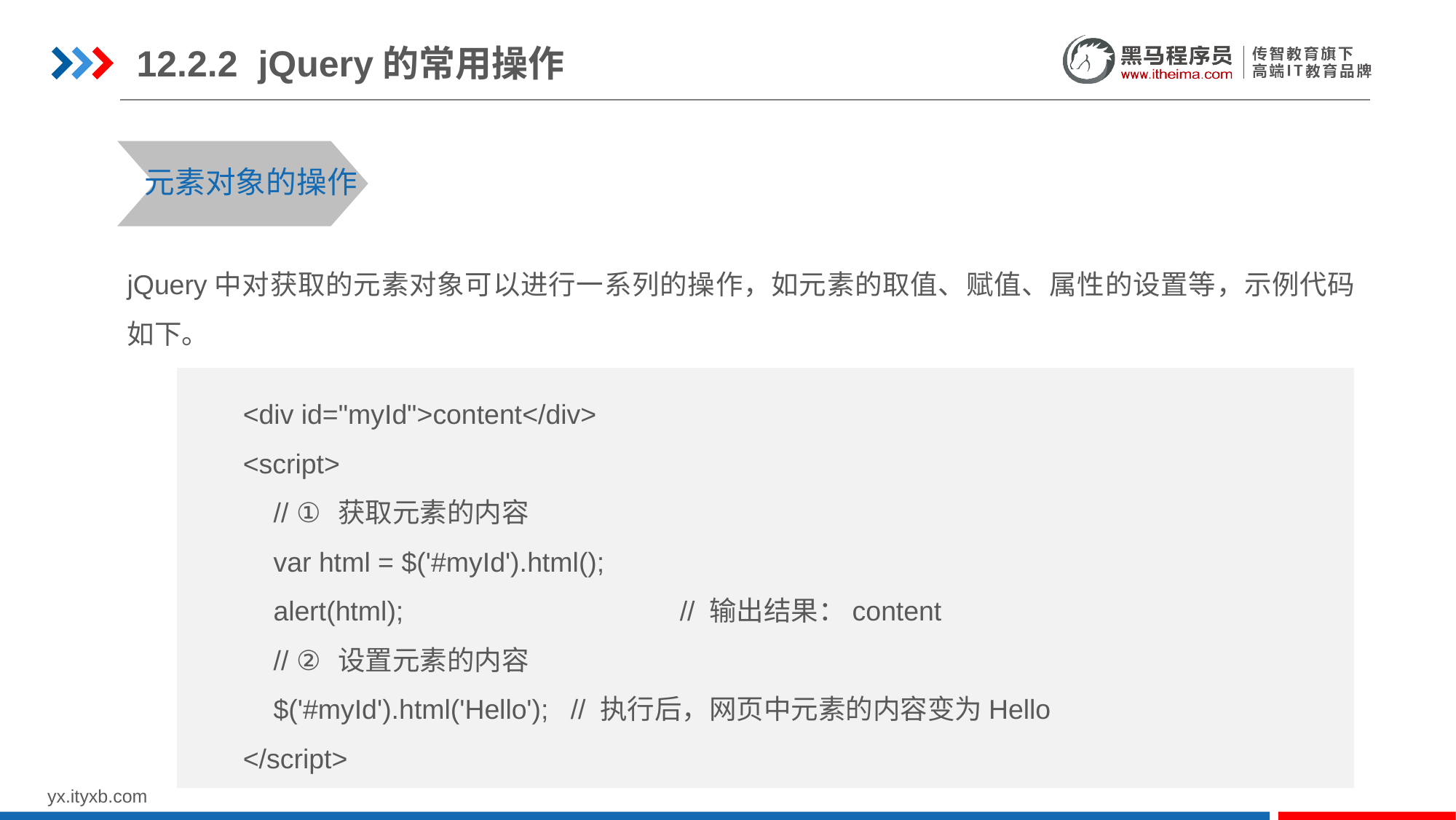

12.2.2  jQuery的常用操作

元素对象的操作
jQuery中对获取的元素对象可以进行一系列的操作，如元素的取值、赋值、属性的设置等，示例代码如下。

<div id="myId">content</div>
<script>
    // ① 获取元素的内容
    var html = $('#myId').html();
    alert(html);			// 输出结果：content
    // ② 设置元素的内容
    $('#myId').html('Hello');	// 执行后，网页中元素的内容变为Hello
</script>